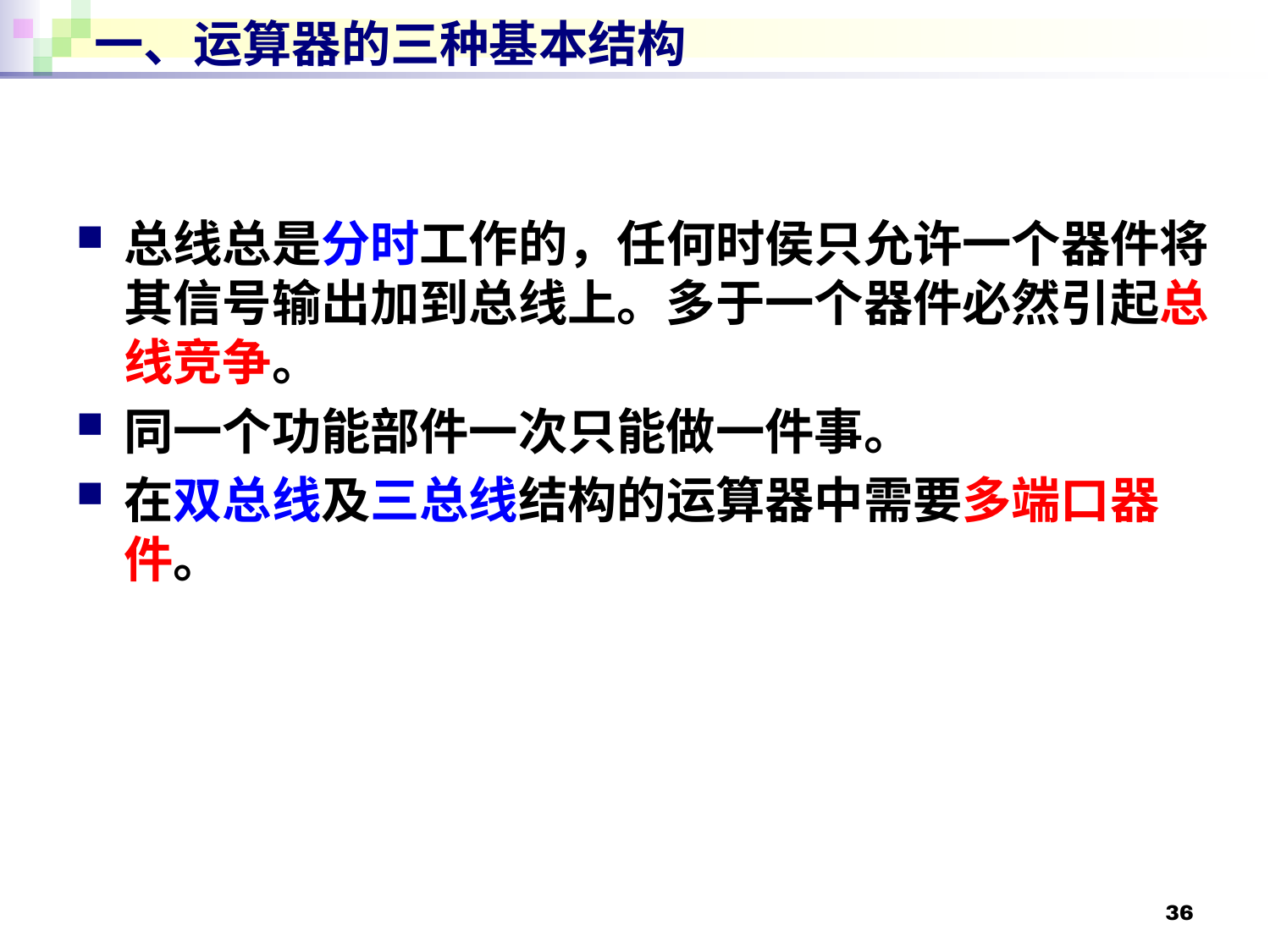

# 一、运算器的三种基本结构
总线总是分时工作的，任何时侯只允许一个器件将其信号输出加到总线上。多于一个器件必然引起总线竞争。
同一个功能部件一次只能做一件事。
在双总线及三总线结构的运算器中需要多端口器件。
36